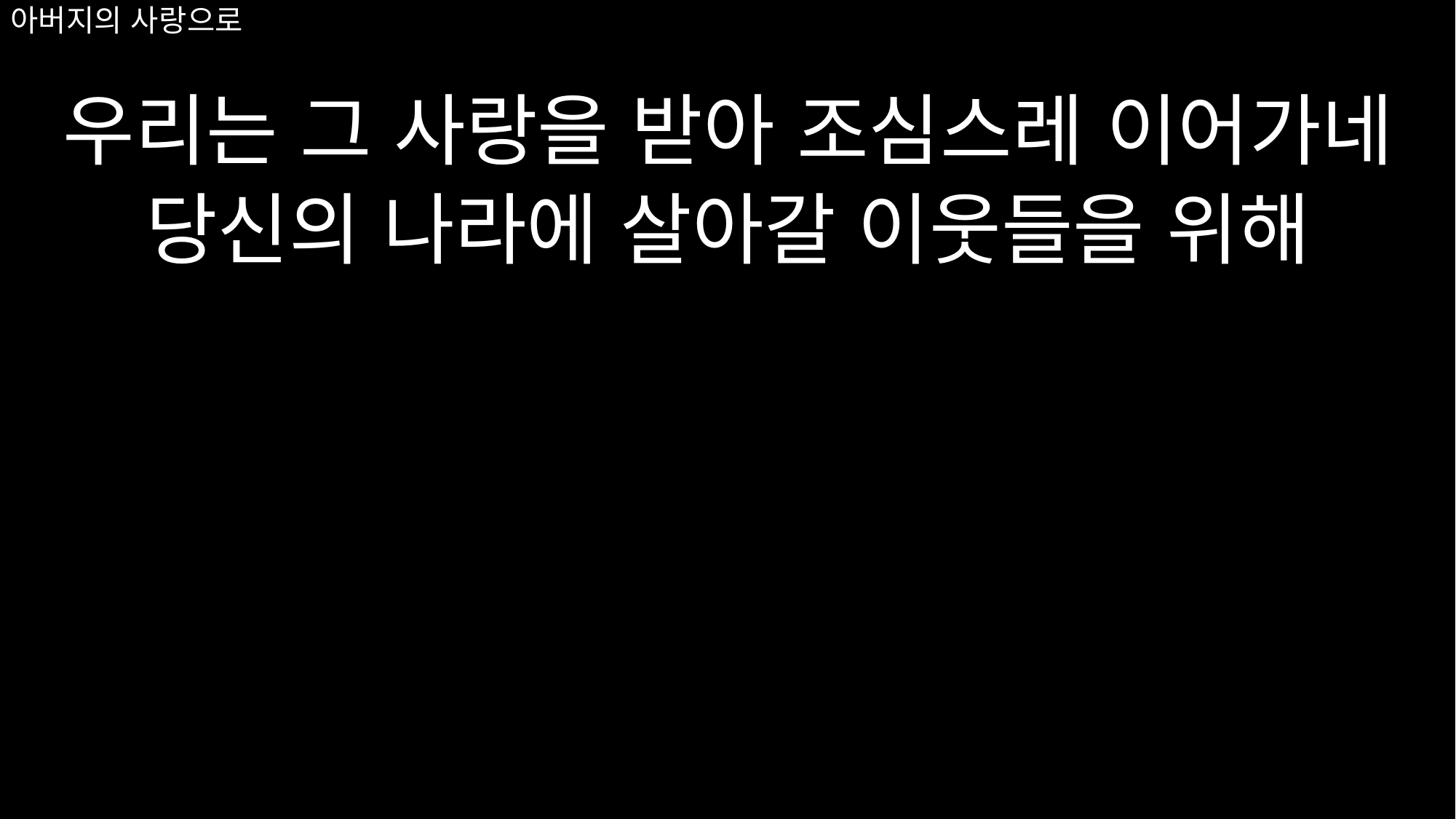

우리는 그 사랑을 받아 조심스레 이어가네
당신의 나라에 살아갈 이웃들을 위해

# 아버지의 사랑으로